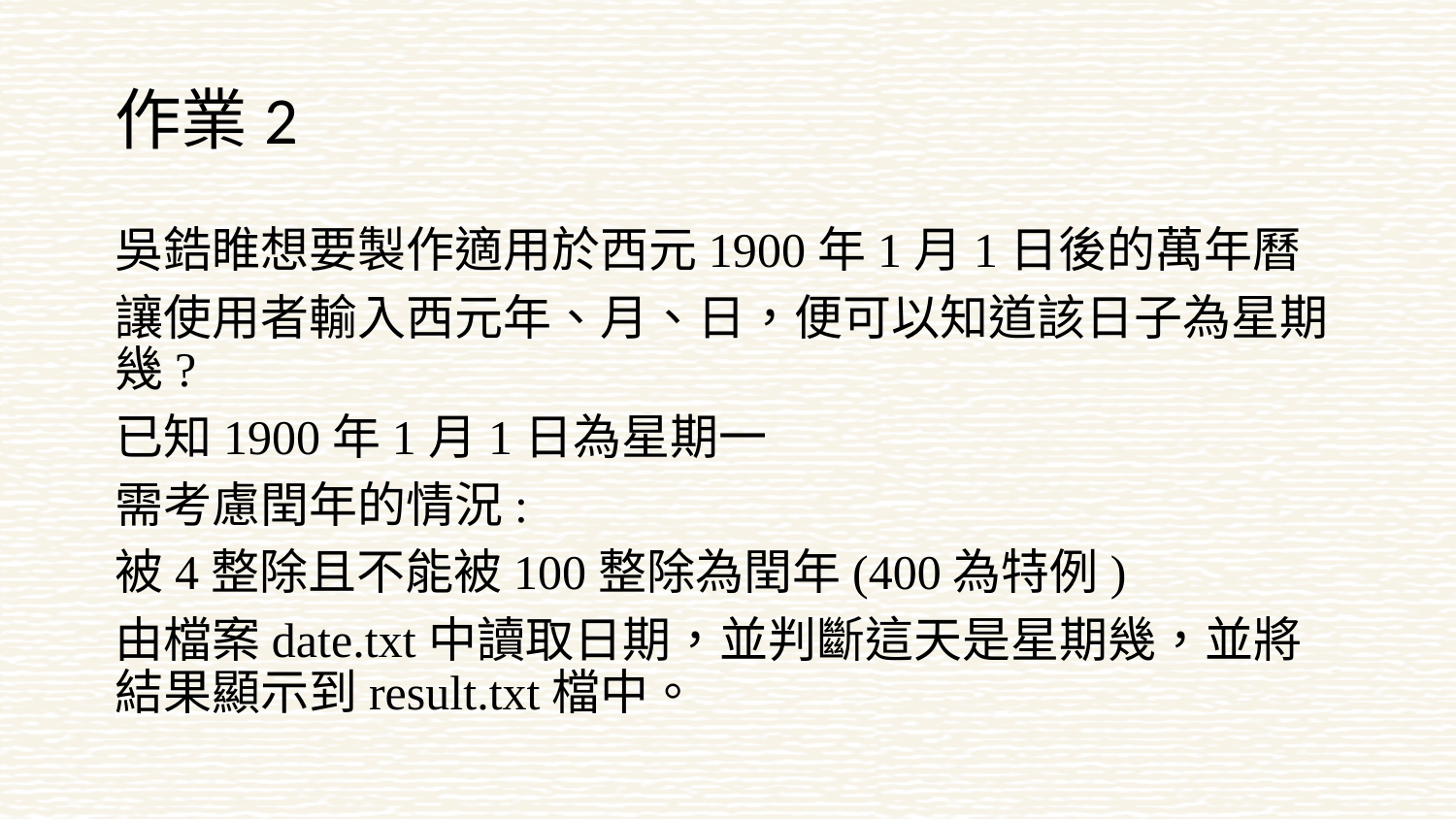

# 作業2
吳鋯睢想要製作適用於西元1900年1月1日後的萬年曆
讓使用者輸入西元年、月、日，便可以知道該日子為星期幾?
已知1900年1月1日為星期一
需考慮閏年的情況:
被4整除且不能被100整除為閏年(400為特例)
由檔案date.txt中讀取日期，並判斷這天是星期幾，並將結果顯示到result.txt檔中。